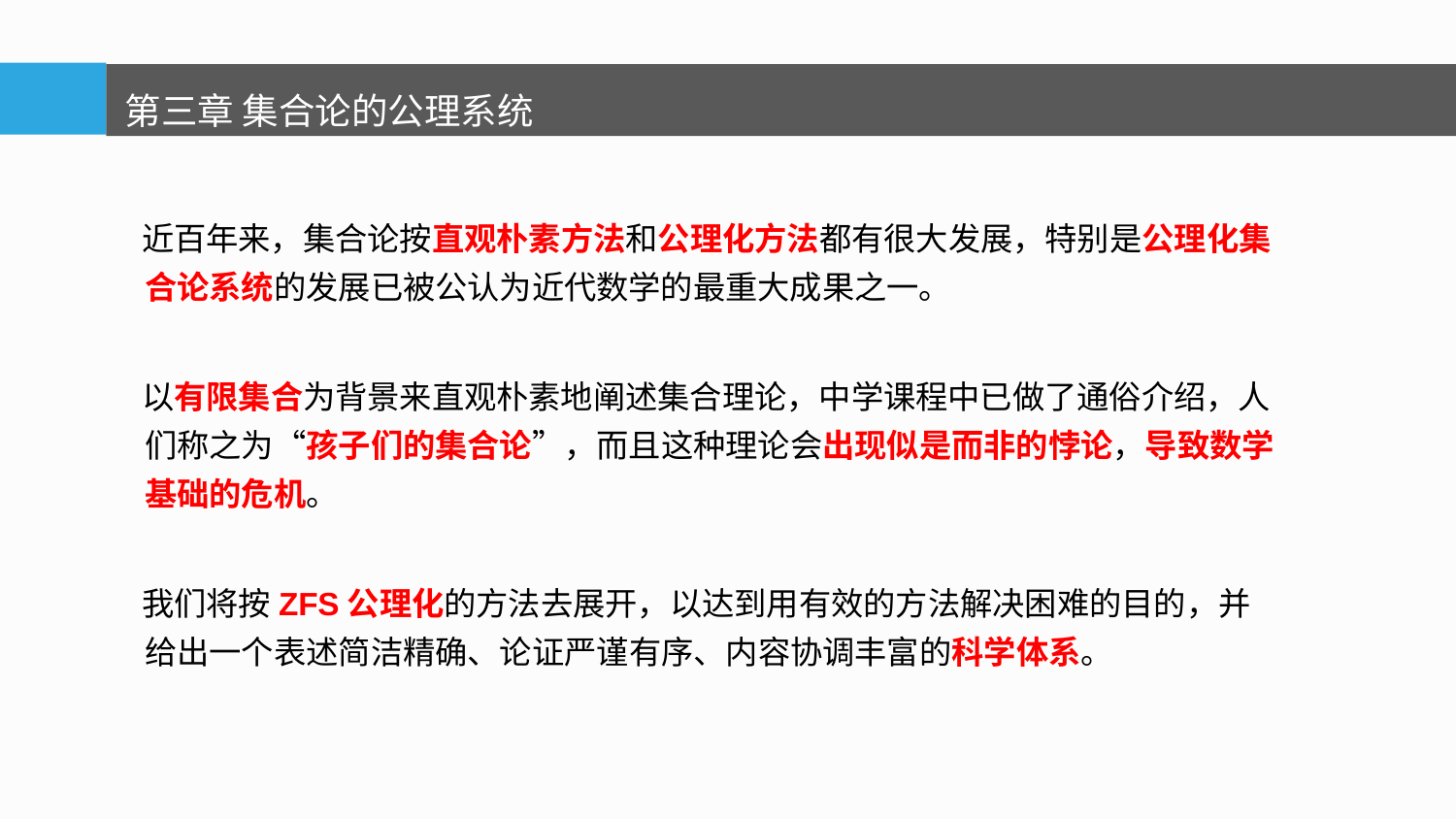

第三章 集合论的公理系统

      近百年来，集合论按直观朴素方法和公理化方法都有很大发展，特别是公理化集合论系统的发展已被公认为近代数学的最重大成果之一。

      以有限集合为背景来直观朴素地阐述集合理论，中学课程中已做了通俗介绍，人们称之为“孩子们的集合论”，而且这种理论会出现似是而非的悖论，导致数学基础的危机。

      我们将按ZFS公理化的方法去展开，以达到用有效的方法解决困难的目的，并 给出一个表述简洁精确、论证严谨有序、内容协调丰富的科学体系。